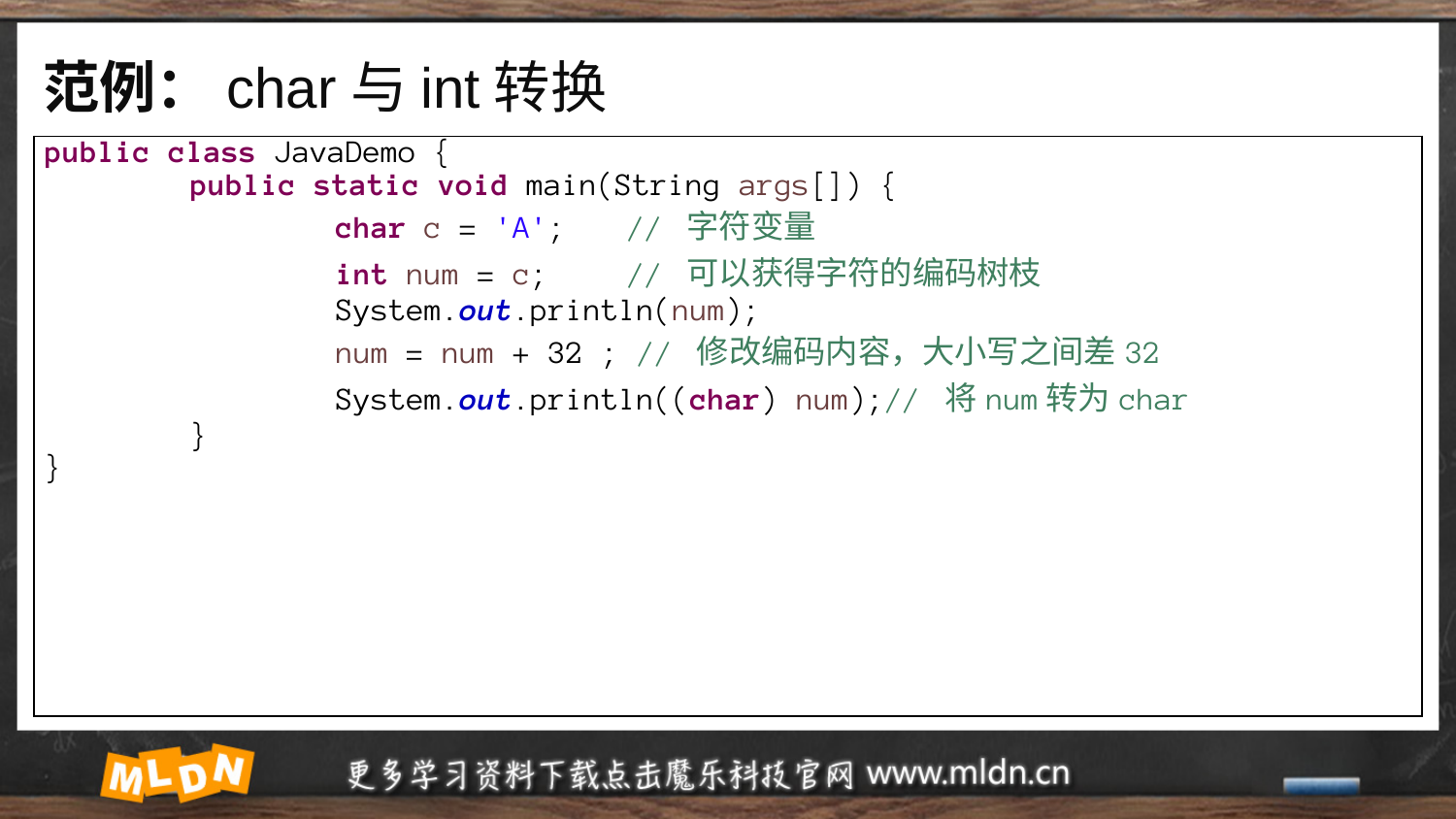

# 范例：char与int转换
| public class JavaDemo { public static void main(String args[]) { char c = 'A'; // 字符变量 int num = c; // 可以获得字符的编码树枝 System.out.println(num); num = num + 32 ; // 修改编码内容，大小写之间差32 System.out.println((char) num);// 将num转为char } } |
| --- |